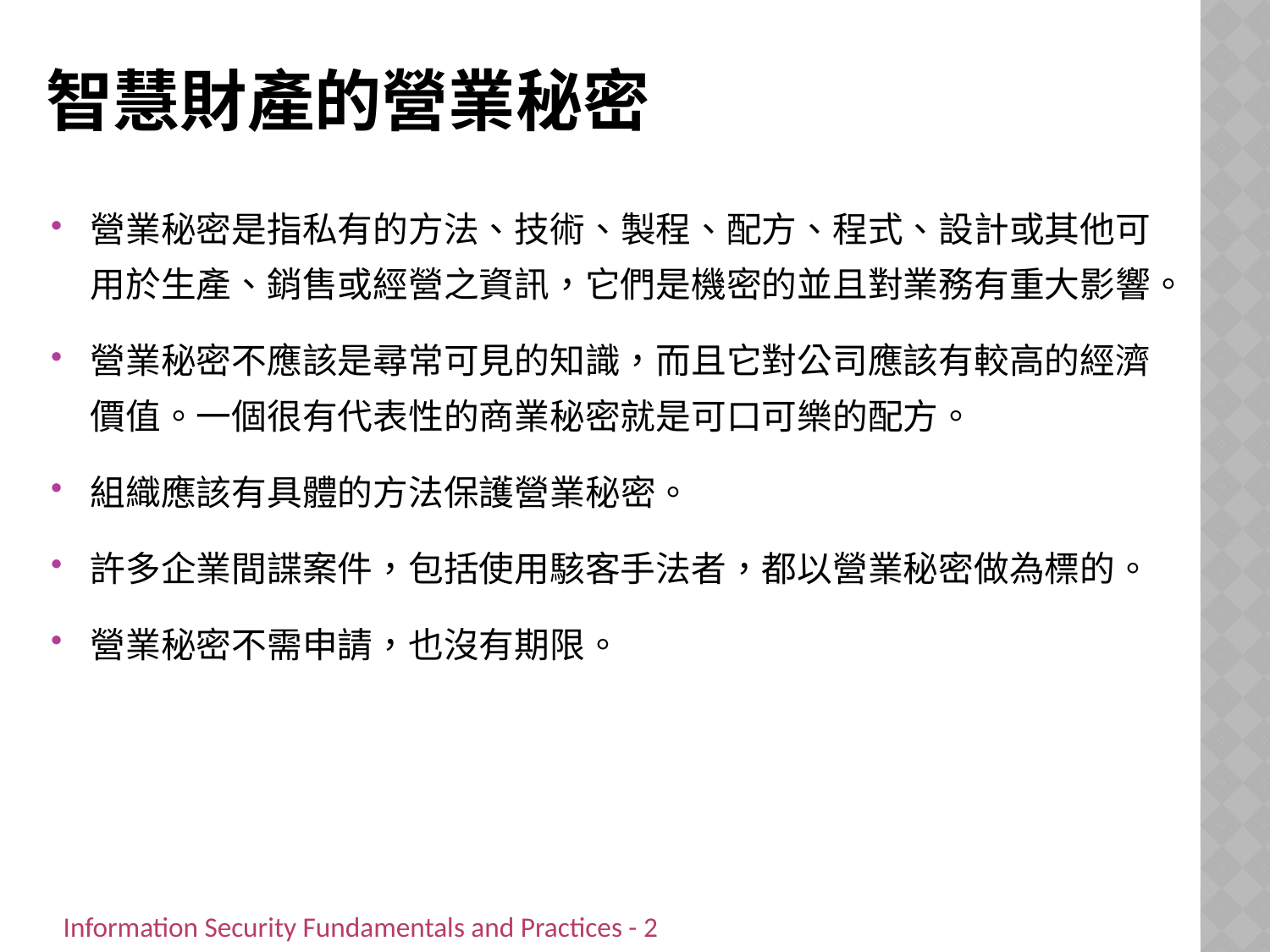

# 智慧財產的營業秘密
營業秘密是指私有的方法、技術、製程、配方、程式、設計或其他可用於生產、銷售或經營之資訊，它們是機密的並且對業務有重大影響。
營業秘密不應該是尋常可見的知識，而且它對公司應該有較高的經濟價值。一個很有代表性的商業秘密就是可口可樂的配方。
組織應該有具體的方法保護營業秘密。
許多企業間諜案件，包括使用駭客手法者，都以營業秘密做為標的。
營業秘密不需申請，也沒有期限。